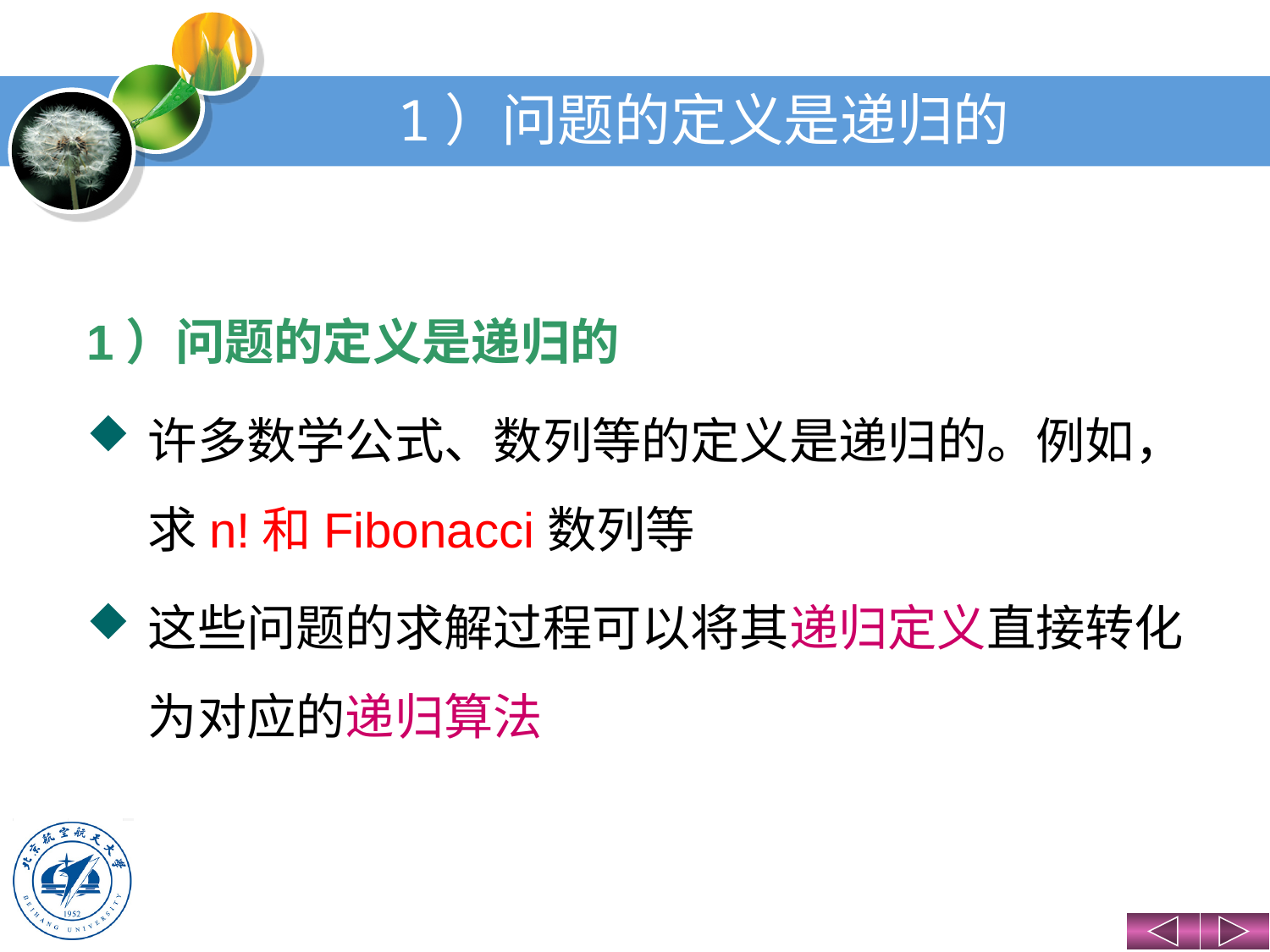

# 1）问题的定义是递归的
1）问题的定义是递归的
许多数学公式、数列等的定义是递归的。例如，求n!和Fibonacci数列等
这些问题的求解过程可以将其递归定义直接转化为对应的递归算法
61